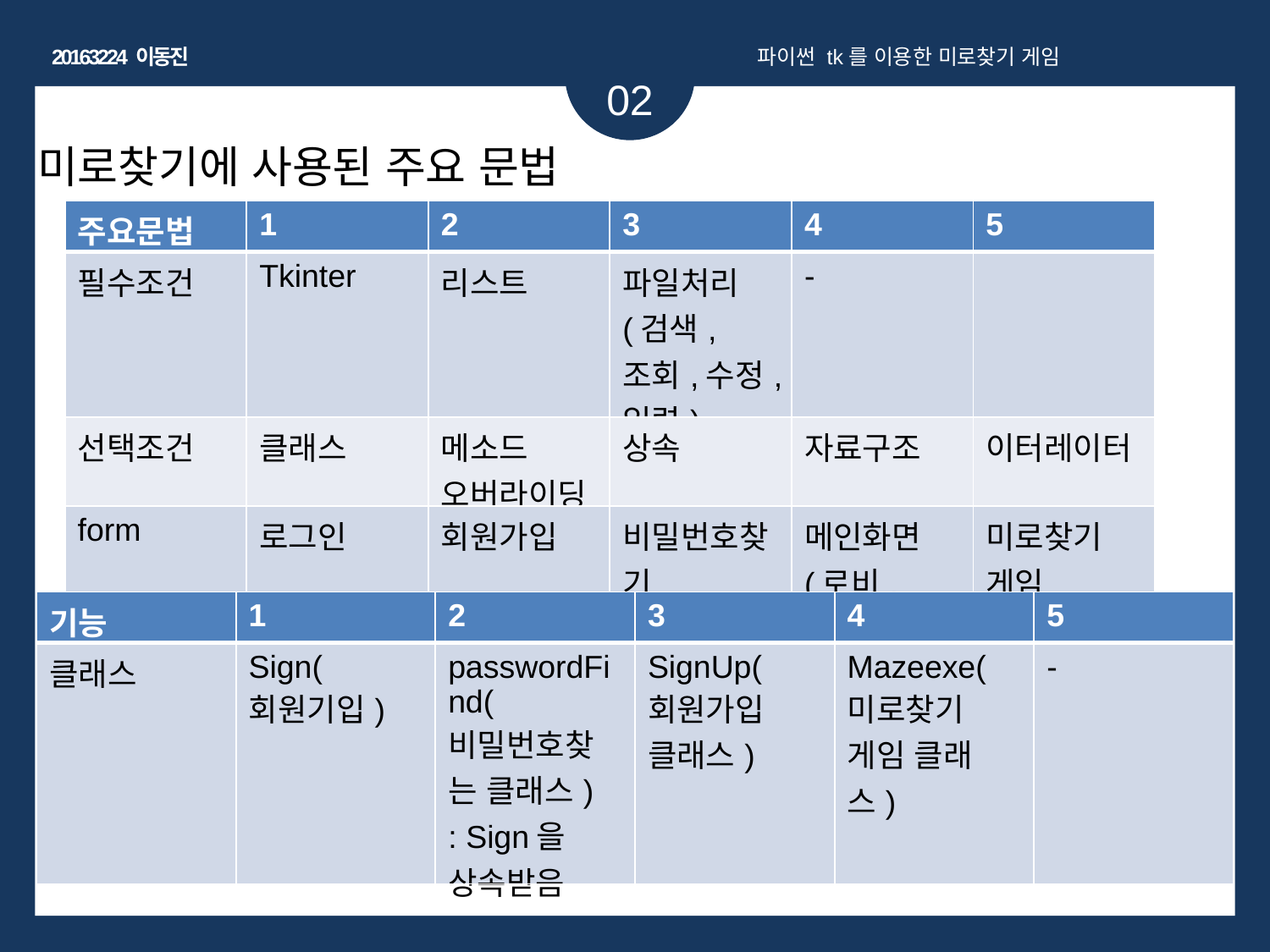

20163224 이동진
파이썬 tk를 이용한 미로찾기 게임
02

미로찾기에 사용된 주요 문법

| 주요문법 | 1 | 2 | 3 | 4 | 5 |
| --- | --- | --- | --- | --- | --- |
| 필수조건 | Tkinter | 리스트 | 파일처리(검색,조회,수정,입력) | - |  |
| 선택조건 | 클래스 | 메소드 오버라이딩 | 상속 | 자료구조 | 이터레이터 |
| form | 로그인 | 회원가입 | 비밀번호찾기 | 메인화면(로비, 도움말, 랭킹) | 미로찾기 게임 |
| 기능 | 1 | 2 | 3 | 4 | 5 |
| --- | --- | --- | --- | --- | --- |
| 클래스 | Sign(회원기입) | passwordFind(비밀번호찾는 클래스) : Sign을 상속받음 | SignUp(회원가입 클래스) | Mazeexe(미로찾기 게임 클래스) | - |